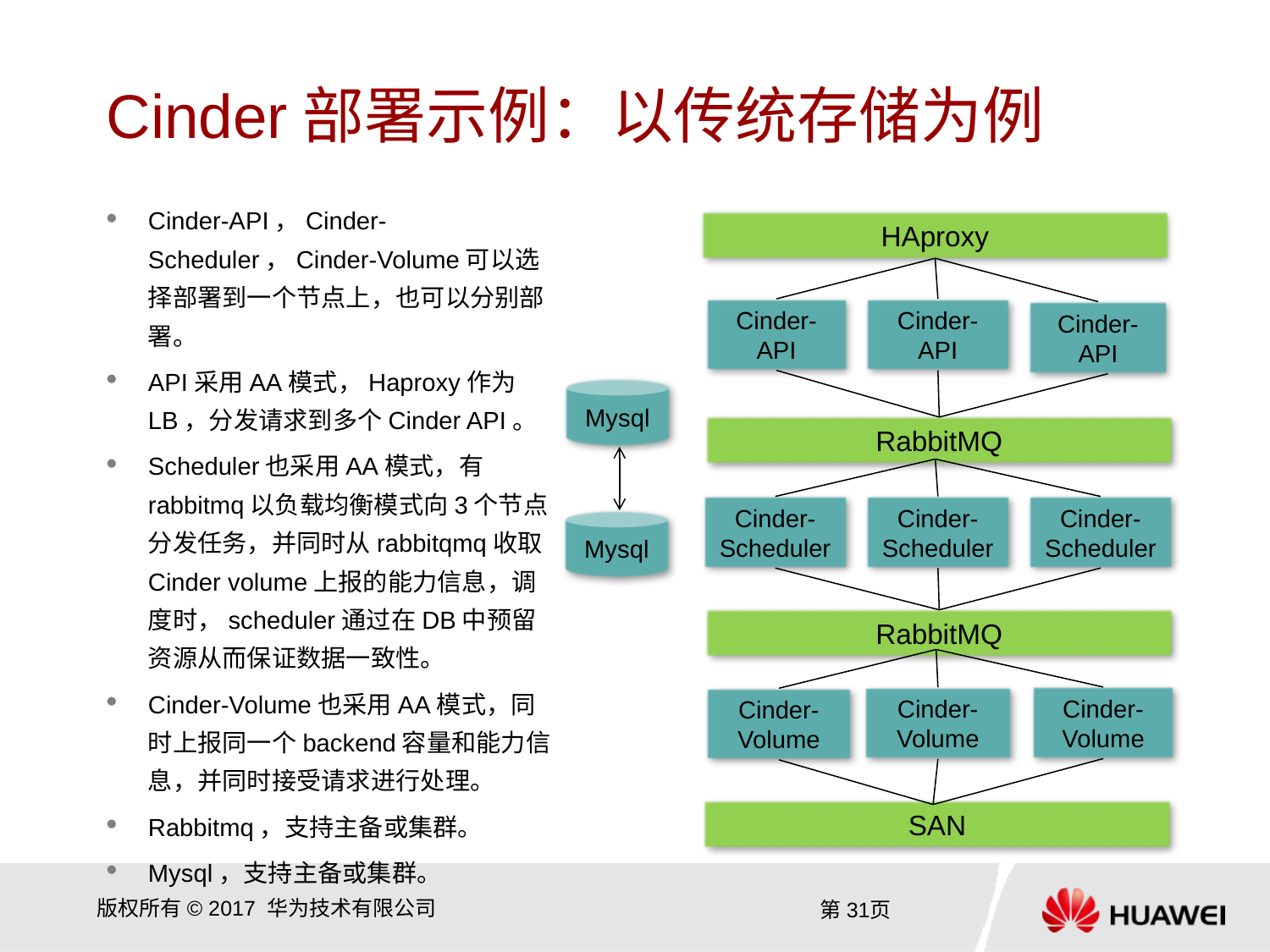

# Cinder部署示例：以传统存储为例
Cinder-API，Cinder-Scheduler，Cinder-Volume可以选择部署到一个节点上，也可以分别部署。
API采用AA模式，Haproxy作为LB，分发请求到多个Cinder API。
Scheduler也采用AA模式，有rabbitmq以负载均衡模式向3个节点分发任务，并同时从rabbitqmq收取Cinder volume上报的能力信息，调度时，scheduler通过在DB中预留资源从而保证数据一致性。
Cinder-Volume也采用AA模式，同时上报同一个backend容量和能力信息，并同时接受请求进行处理。
Rabbitmq，支持主备或集群。
Mysql，支持主备或集群。

HAproxy
Cinder-API
Cinder-API
Cinder-API
Mysql
RabbitMQ
Cinder-Scheduler
Cinder-Scheduler
Cinder-Scheduler
RabbitMQ
Cinder-Volume
Cinder-Volume
Cinder-Volume
SAN
Mysql